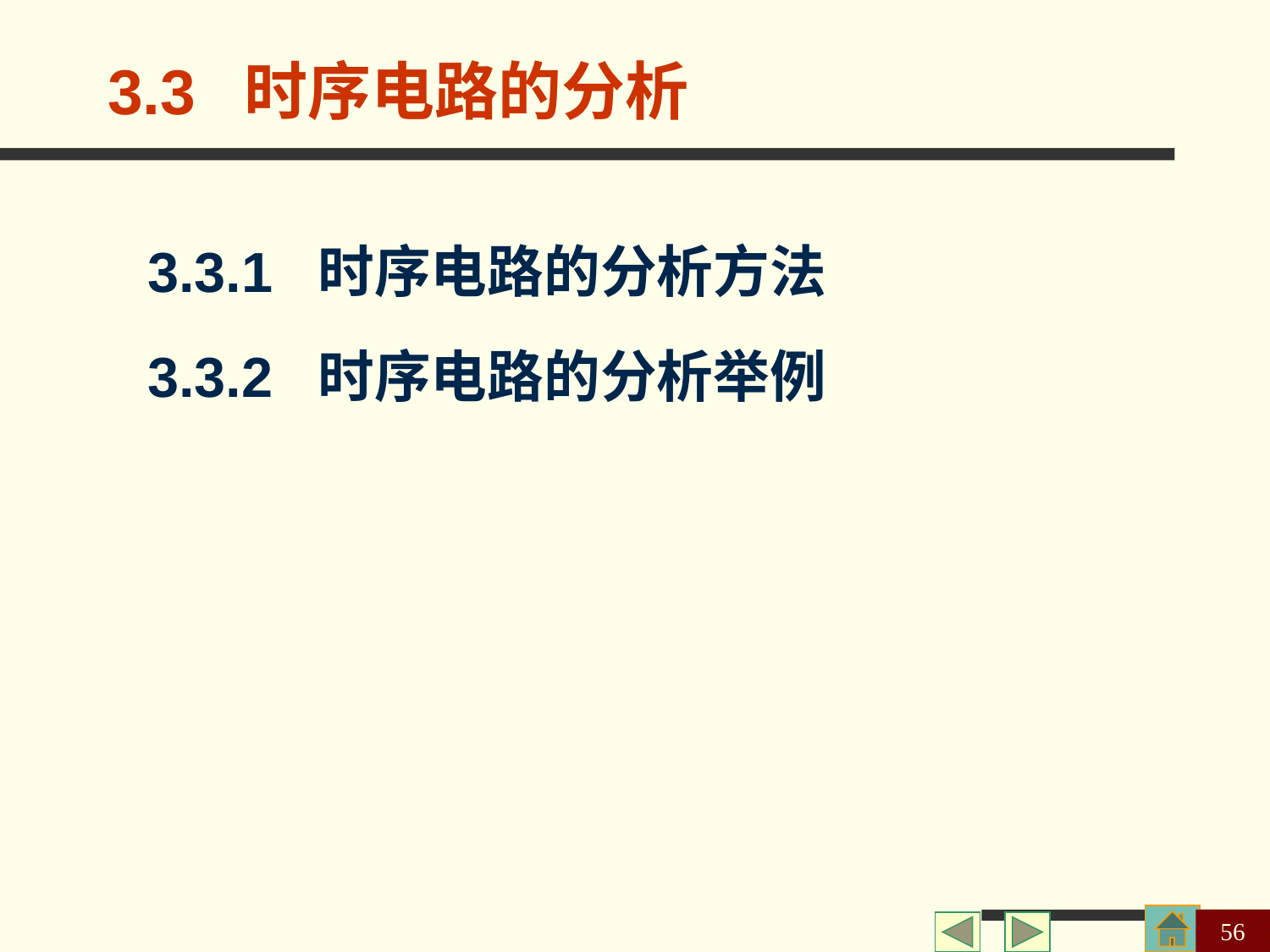

3.3  时序电路的分析
3.3.1  时序电路的分析方法
3.3.2  时序电路的分析举例
56